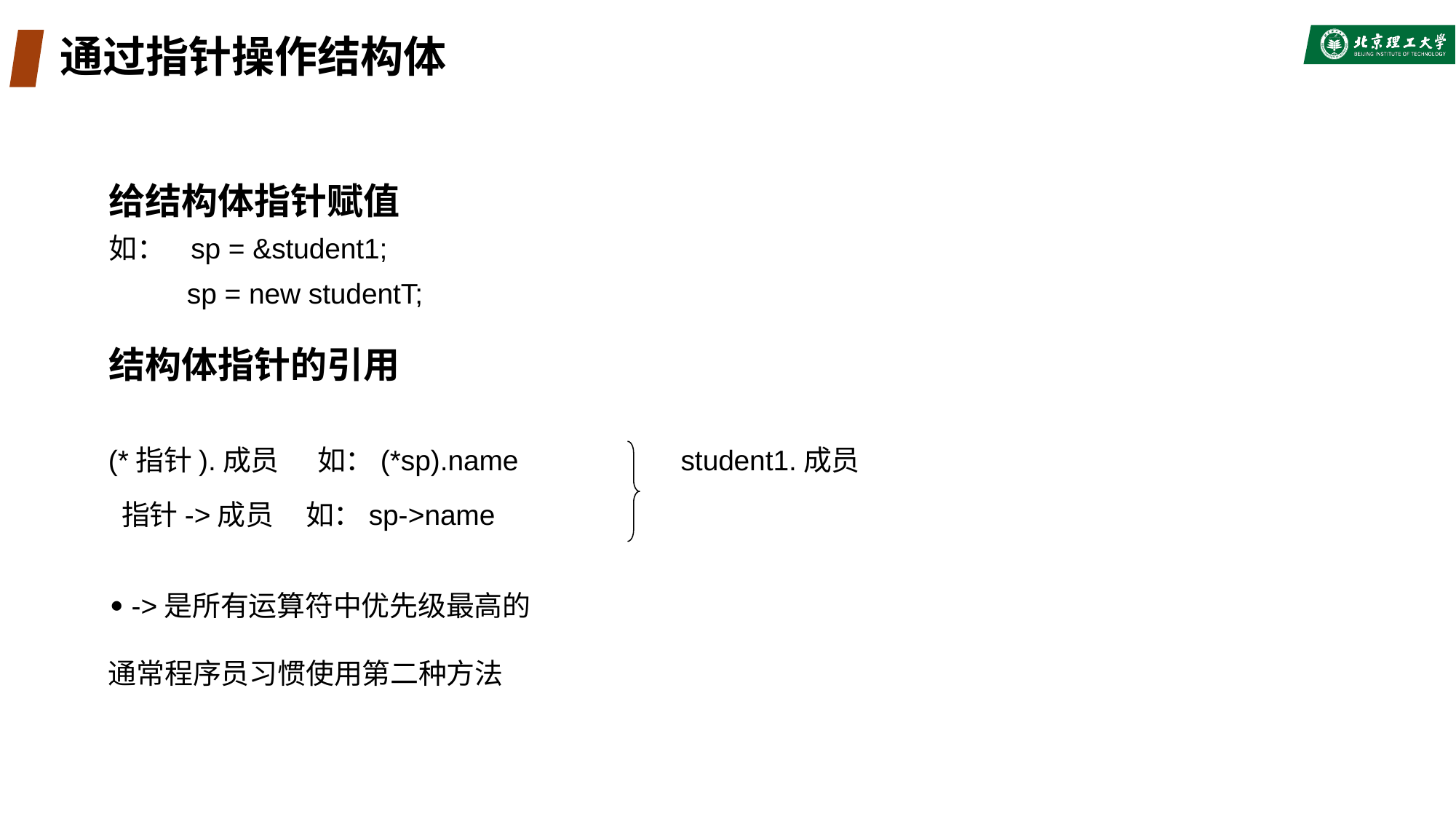

# 通过指针操作结构体
给结构体指针赋值
如：   sp = &student1;
          sp = new studentT;
结构体指针的引用
student1.成员
(*指针).成员      如：(*sp).name

 指针->成员     如：sp->name
  • ->是所有运算符中优先级最高的
通常程序员习惯使用第二种方法